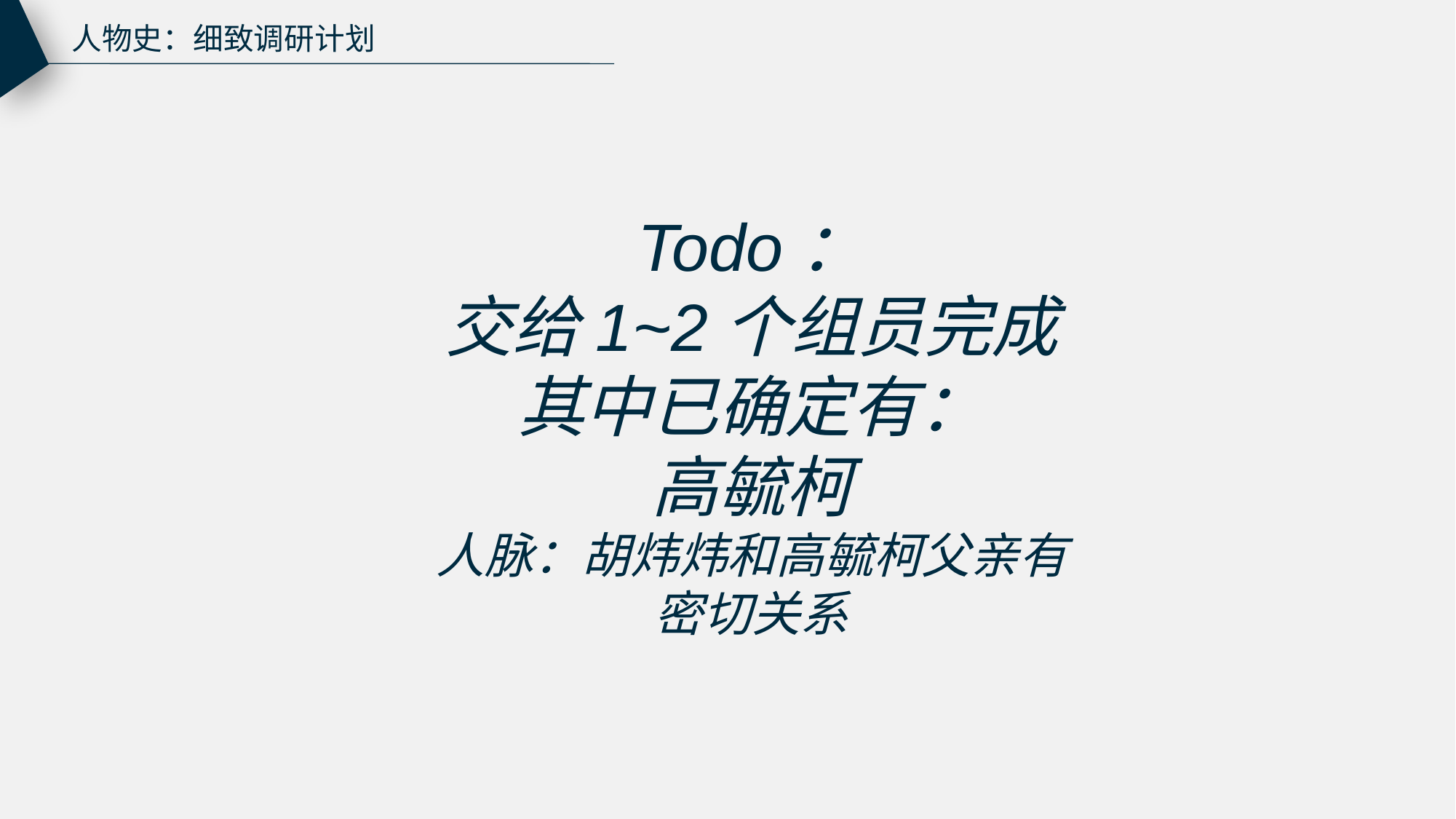

人物史：细致调研计划

Todo：
交给1~2个组员完成
其中已确定有：
高毓柯
人脉：胡炜炜和高毓柯父亲有密切关系